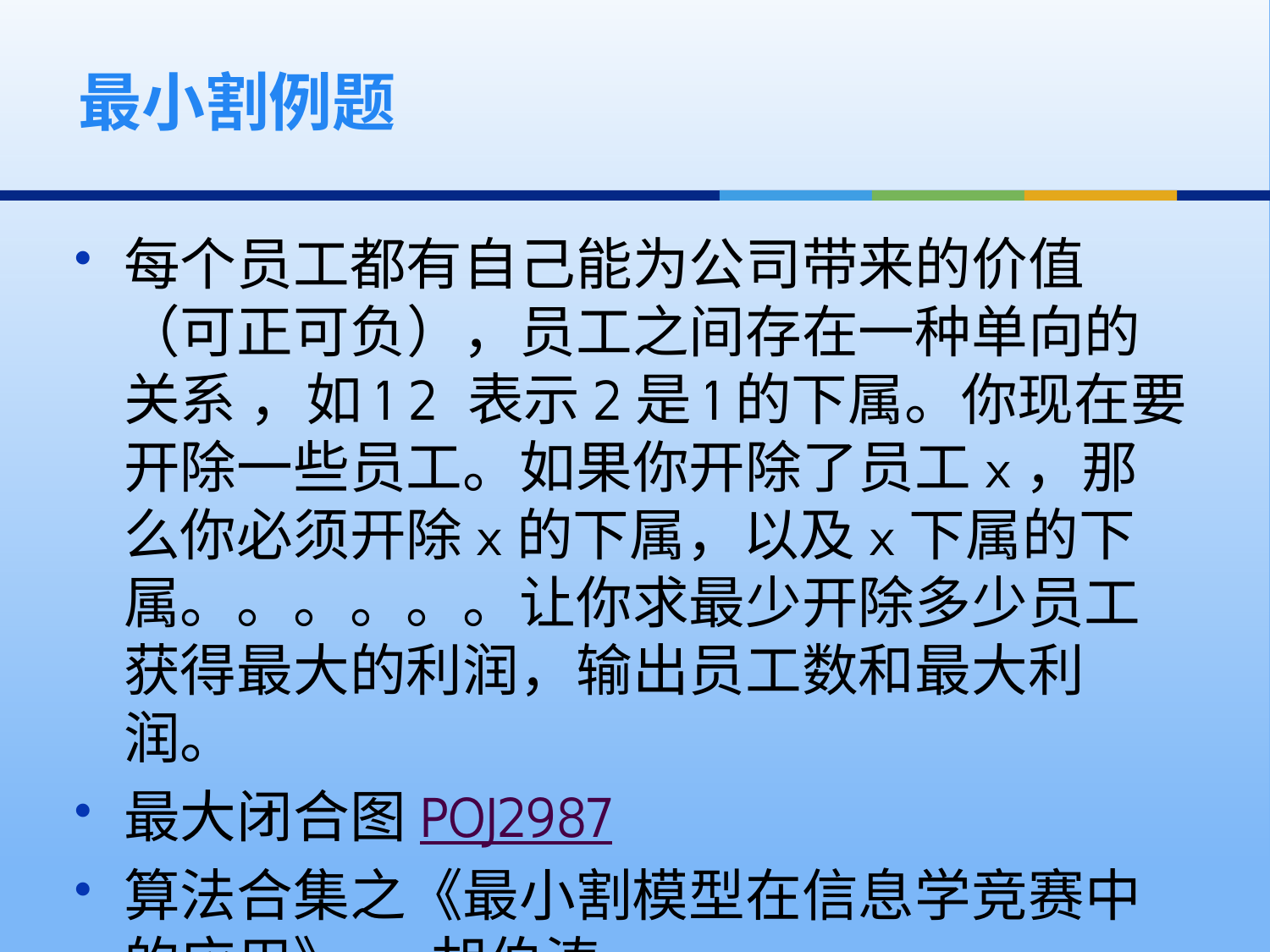

最小割例题
每个员工都有自己能为公司带来的价值（可正可负），员工之间存在一种单向的关系 ，如1 2 表示2是1的下属。你现在要开除一些员工。如果你开除了员工x，那么你必须开除x的下属，以及x下属的下属。。。。。。让你求最少开除多少员工获得最大的利润，输出员工数和最大利润。
最大闭合图POJ2987
算法合集之《最小割模型在信息学竞赛中的应用》 --胡伯涛